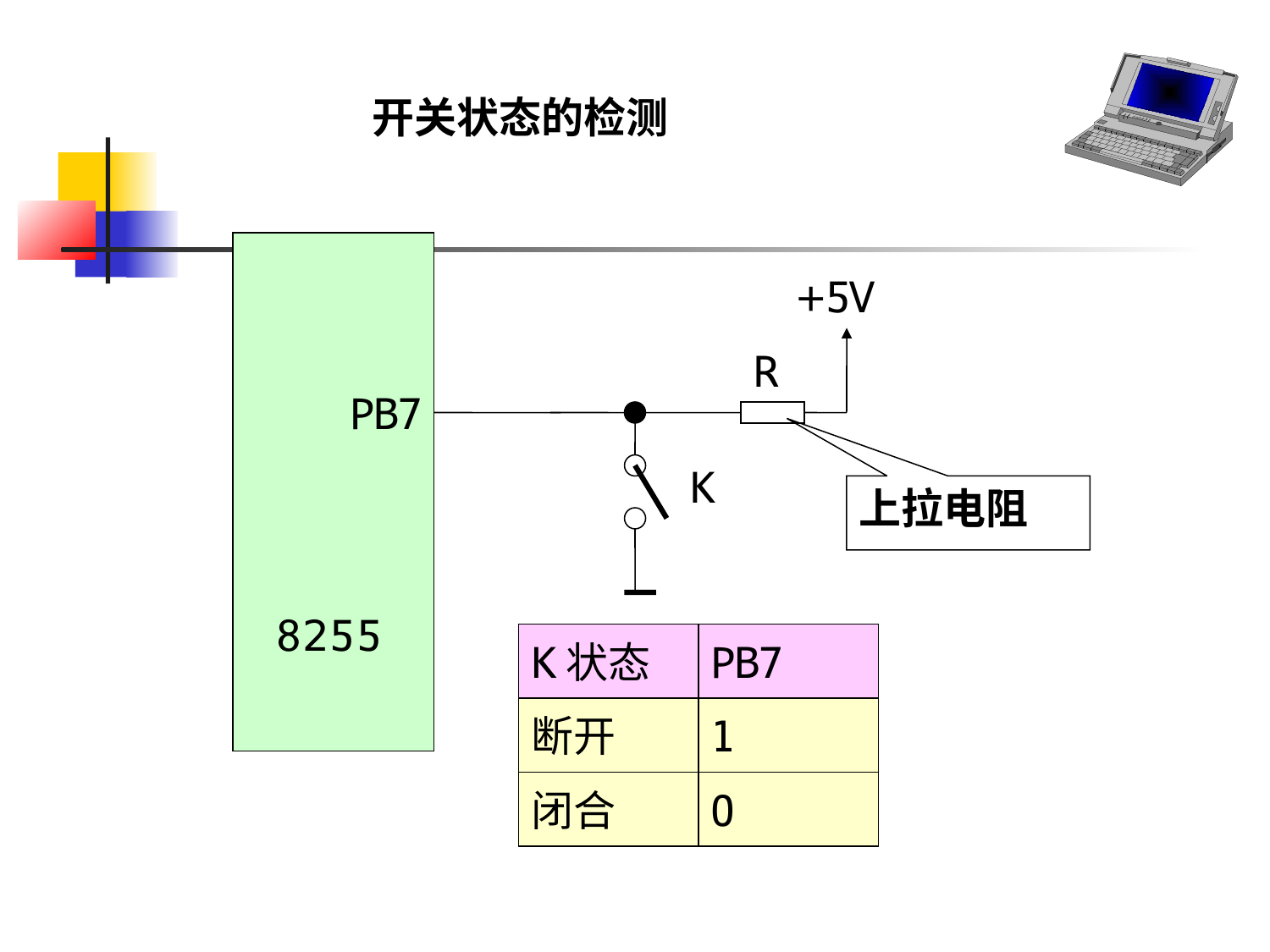

开关状态的检测

PB7

8255

+5V

R

K

上拉电阻
K状态
PB7
断开
1
闭合
0